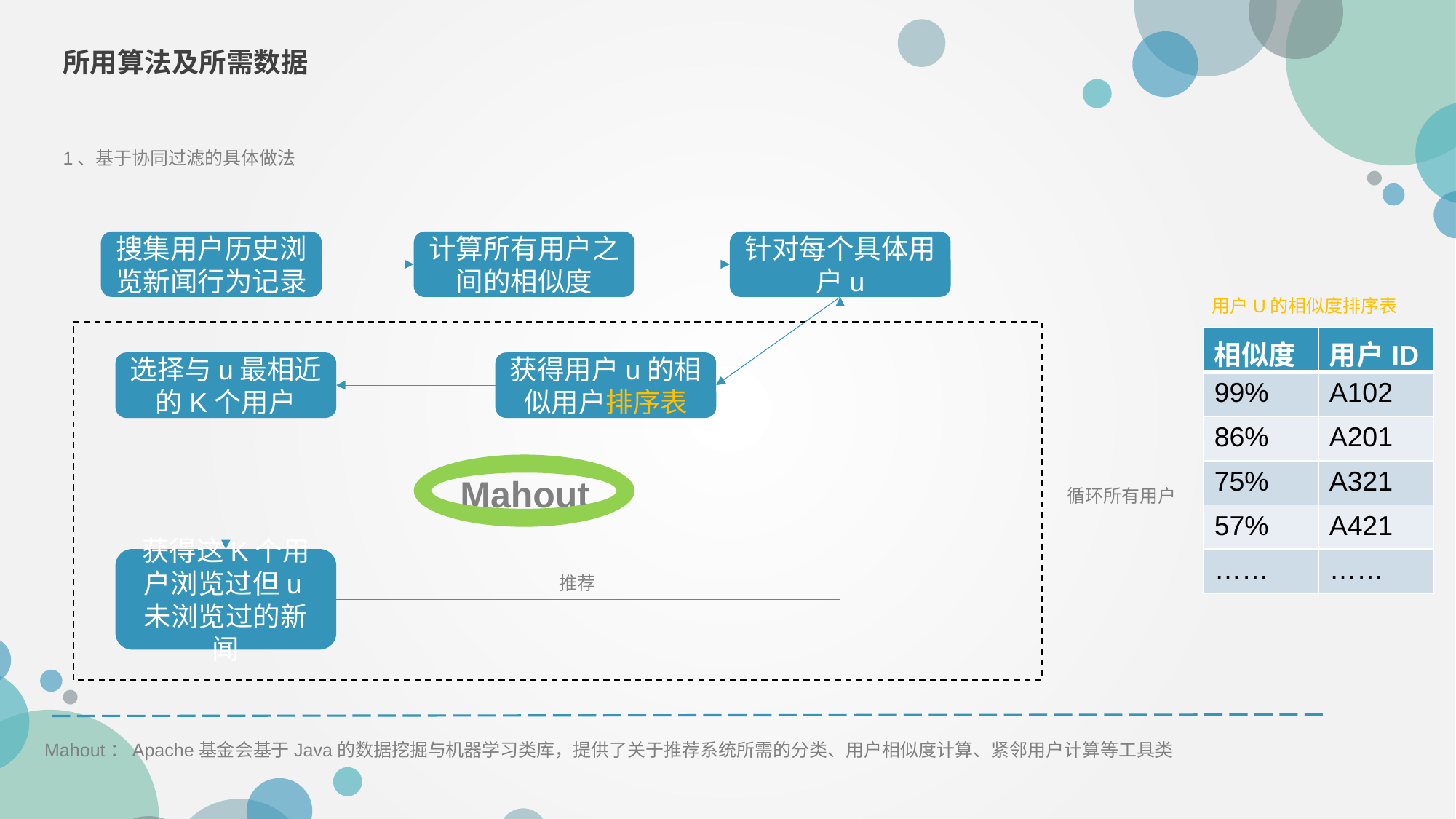

所用算法及所需数据
1、基于协同过滤的具体做法
搜集用户历史浏览新闻行为记录
计算所有用户之间的相似度
针对每个具体用户u
用户U的相似度排序表

| 相似度 | 用户ID |
| --- | --- |
| 99% | A102 |
| 86% | A201 |
| 75% | A321 |
| 57% | A421 |
| …… | …… |
选择与u最相近的K个用户
获得用户u的相似用户排序表
Mahout

循环所有用户
获得这K个用户浏览过但u未浏览过的新闻
推荐
Mahout：Apache基金会基于Java的数据挖掘与机器学习类库，提供了关于推荐系统所需的分类、用户相似度计算、紧邻用户计算等工具类